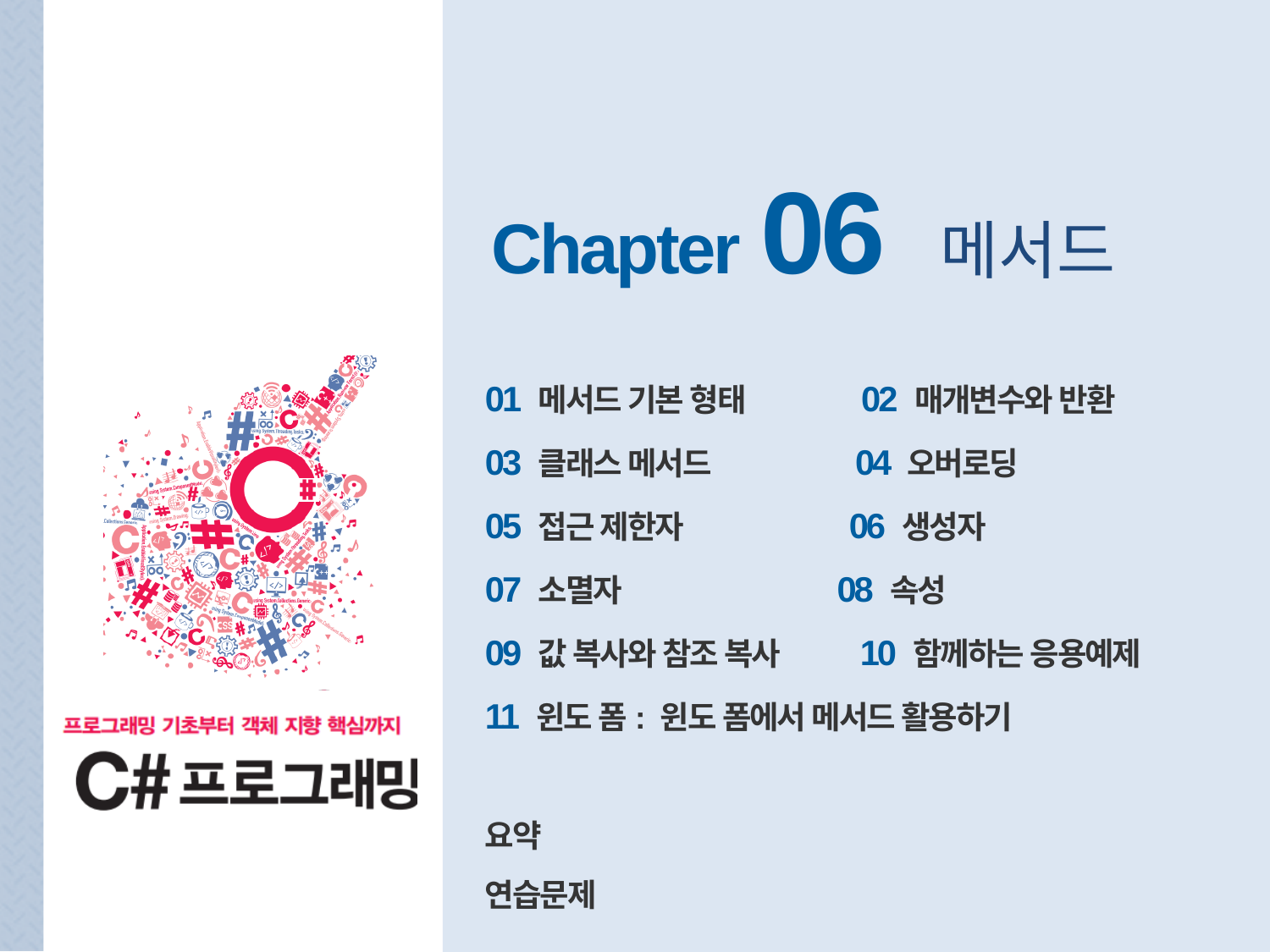

Chapter 06 메서드
01 메서드 기본 형태               02 매개변수와 반환
03 클래스 메서드                   04 오버로딩
05 접근 제한자                      06 생성자
07 소멸자                             08 속성
09 값 복사와 참조 복사          10 함께하는 응용예제
11 윈도 폼: 윈도 폼에서 메서드 활용하기

요약
연습문제